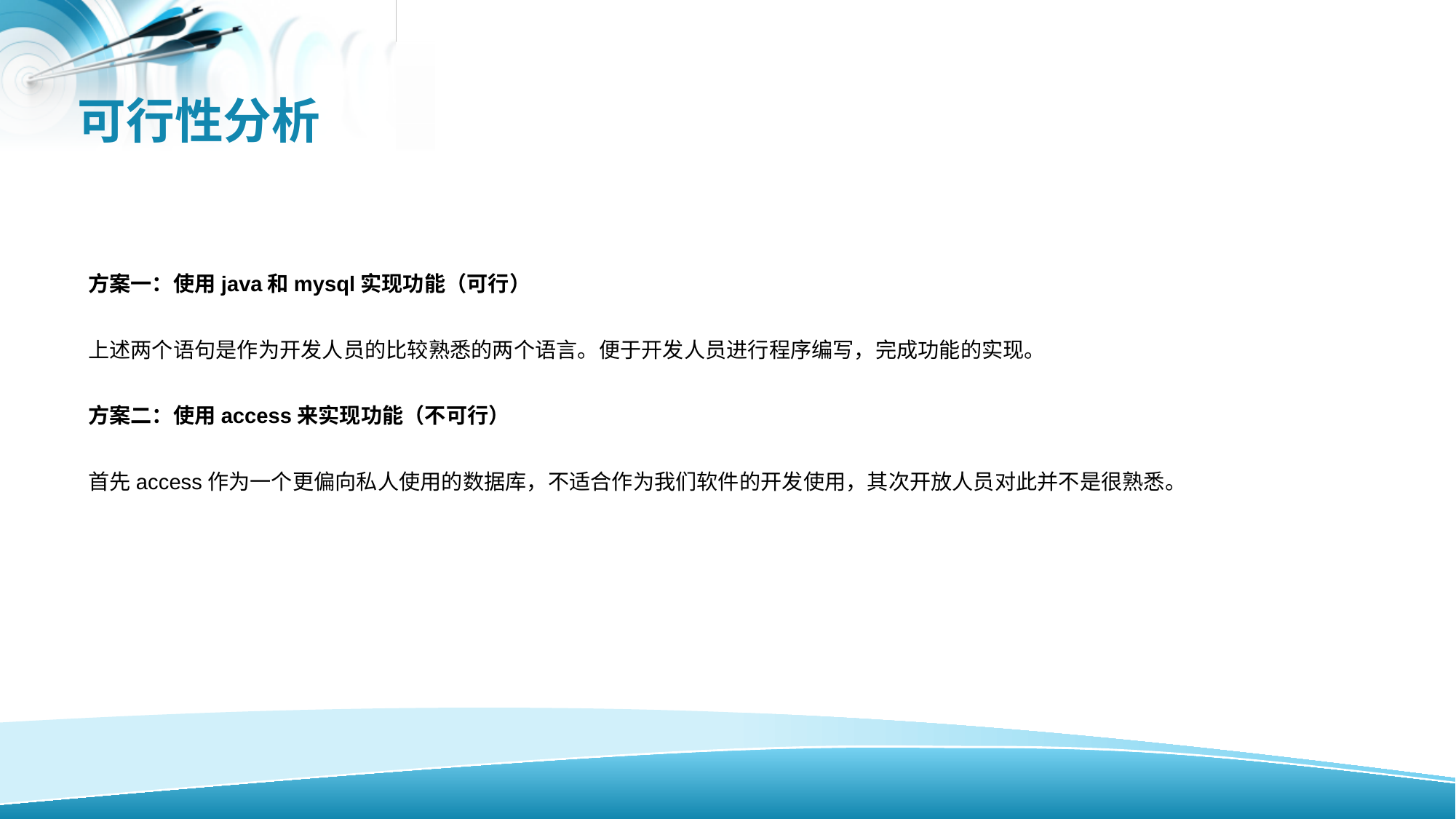

# 可行性分析
方案一：使用java和mysql实现功能（可行）

上述两个语句是作为开发人员的比较熟悉的两个语言。便于开发人员进行程序编写，完成功能的实现。

方案二：使用access来实现功能（不可行）

首先access作为一个更偏向私人使用的数据库，不适合作为我们软件的开发使用，其次开放人员对此并不是很熟悉。